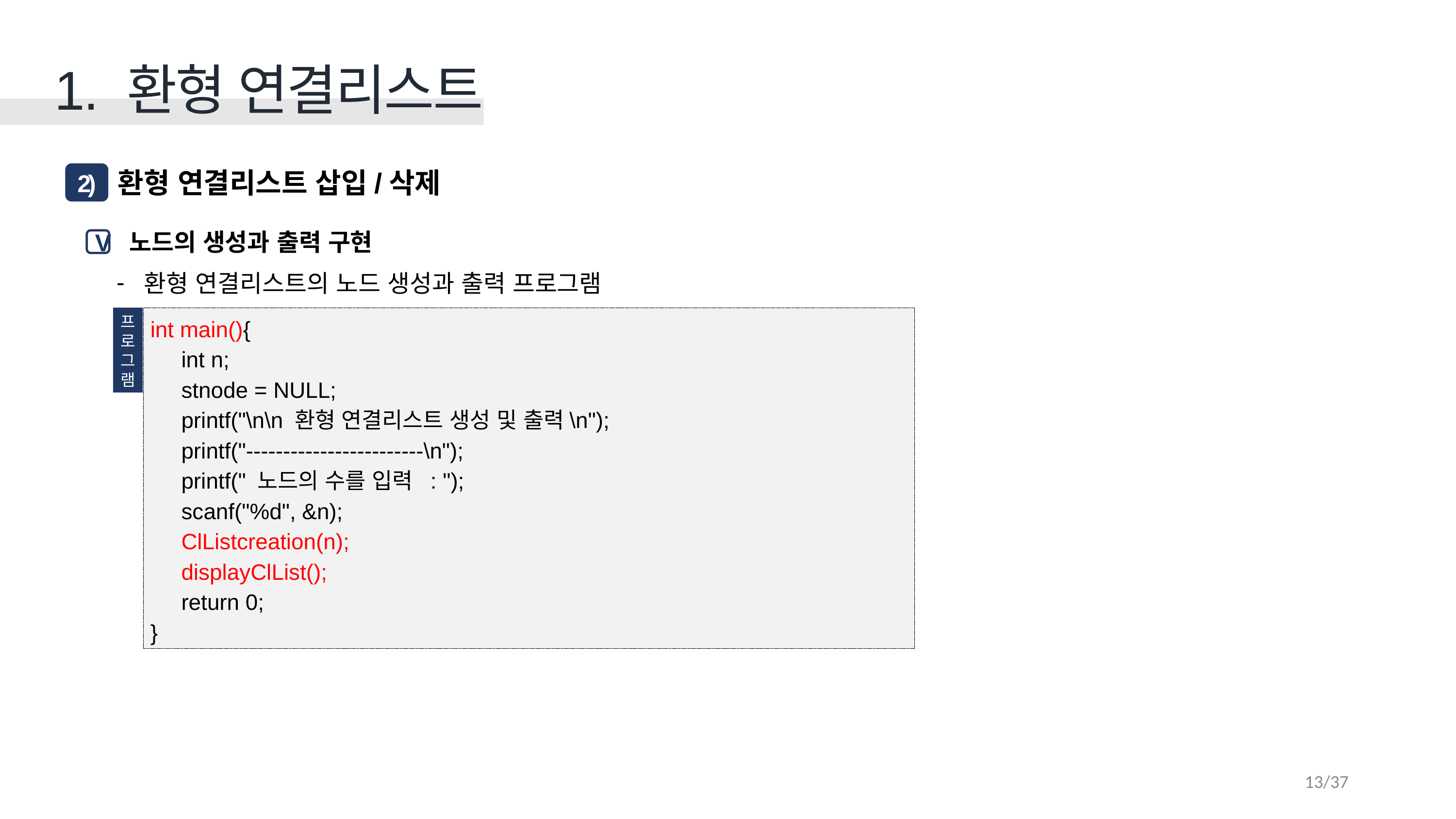

1. 환형 연결리스트

 환형 연결리스트 삽입/삭제
2)
 노드의 생성과 출력 구현

환형 연결리스트의 노드 생성과 출력 프로그램

V
프
로
그
램
int main(){
     int n;
     stnode = NULL;
     printf("\n\n 환형 연결리스트 생성 및 출력\n");
     printf("------------------------\n");
     printf(" 노드의 수를 입력  : ");
     scanf("%d", &n);
     ClListcreation(n);
     displayClList();
     return 0;
}
13/37